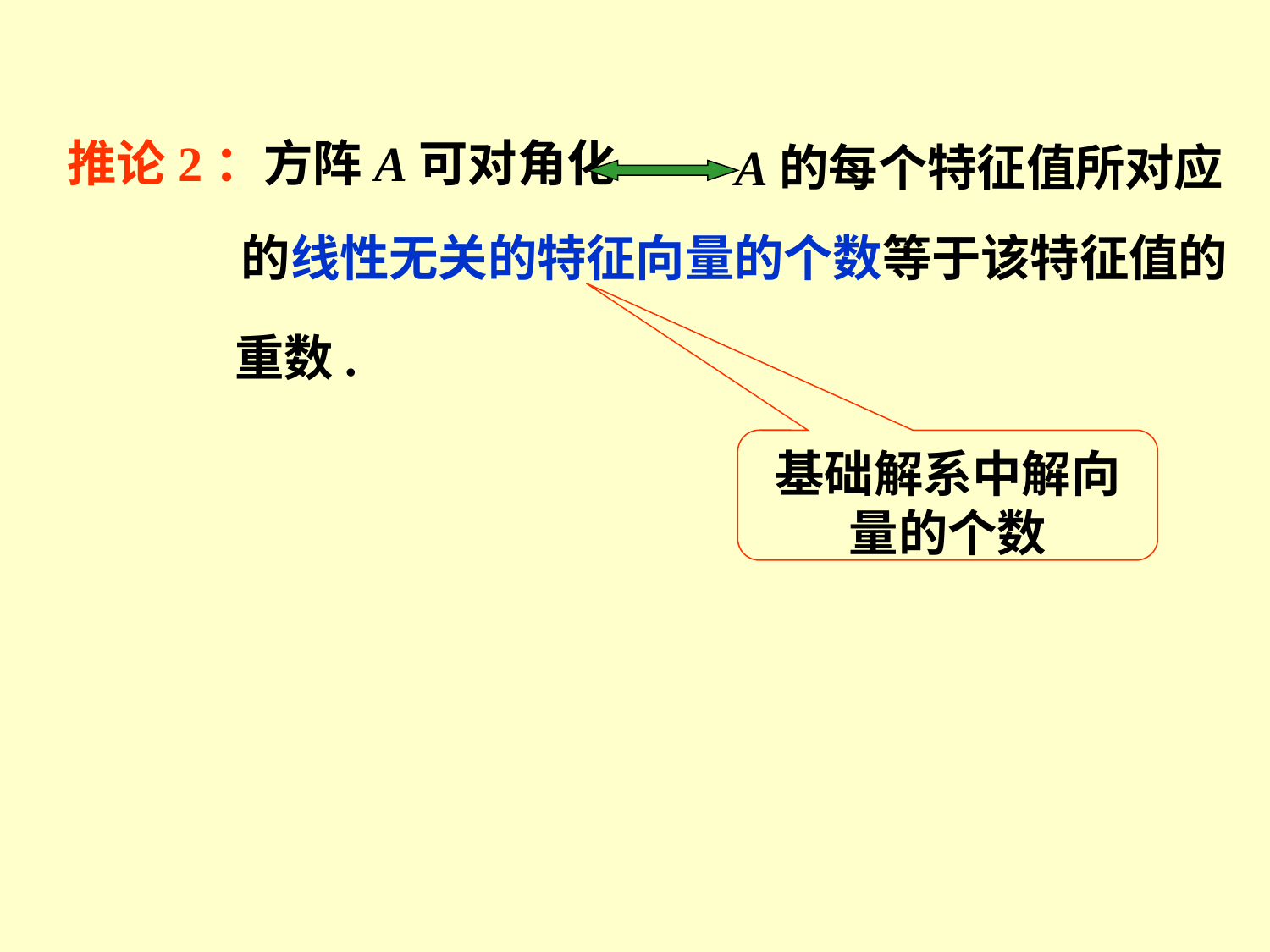

推论2：方阵A可对角化
A的每个特征值所对应

的线性无关的特征向量的个数等于该特征值的
重数.
基础解系中解向量的个数